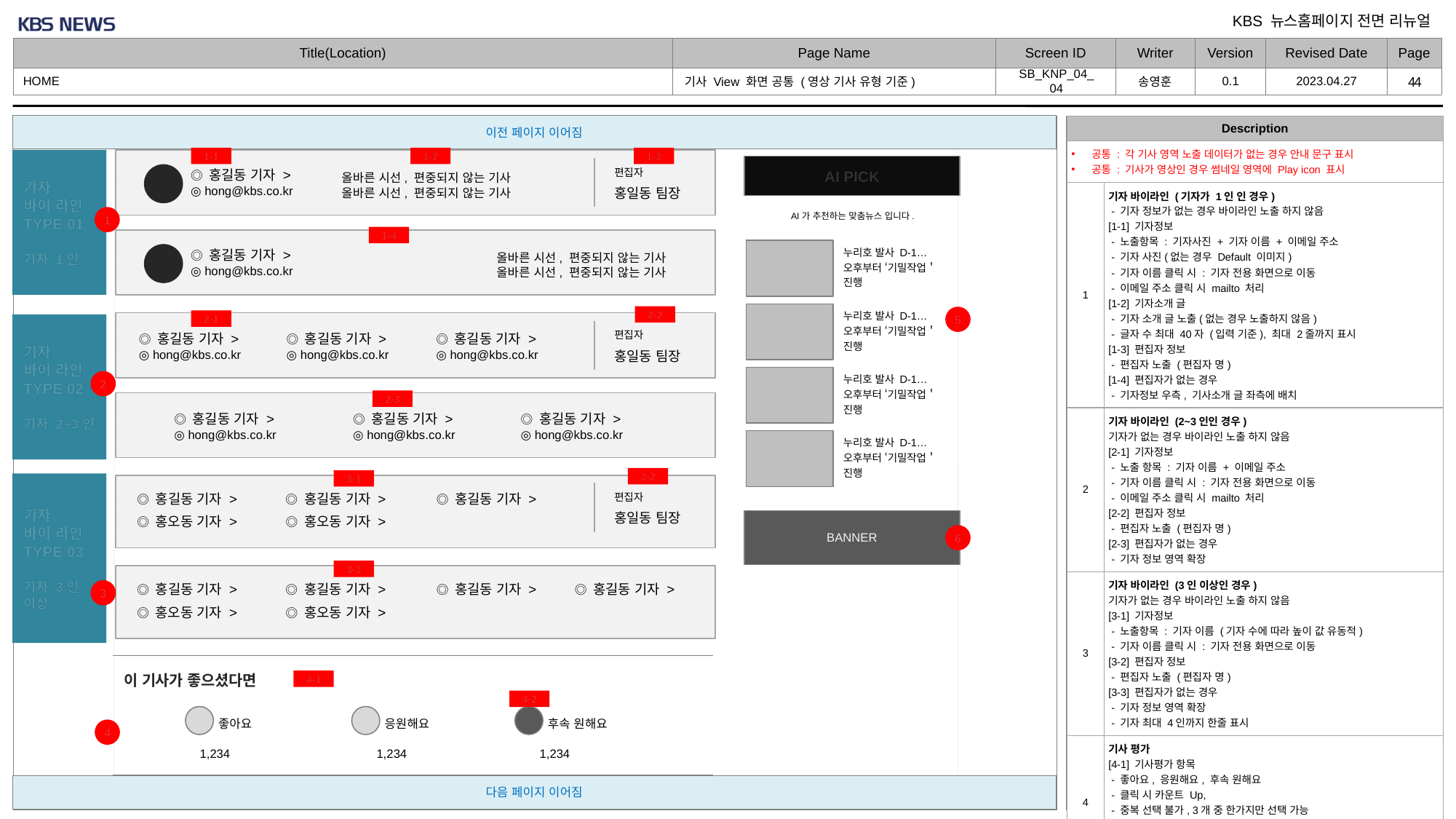

2023.04.27
0.1
HOME
SB_KNP_04_04
# 기사 View 화면 공통 (영상 기사 유형 기준)
| Description |  |
| --- | --- |
| 공통 : 각 기사 영역 노출 데이터가 없는 경우 안내 문구 표시 공통 : 기사가 영상인 경우 썸네일 영역에 Play icon 표시 |  |
| 1 | 기자 바이라인 (기자가 1인 인 경우) - 기자 정보가 없는 경우 바이라인 노출 하지 않음 [1-1] 기자정보 - 노출항목 : 기자사진 + 기자 이름 + 이메일 주소 - 기자 사진(없는 경우 Default 이미지) - 기자 이름 클릭 시 : 기자 전용 화면으로 이동 - 이메일 주소 클릭 시 mailto 처리 [1-2] 기자소개 글 - 기자 소개 글 노출(없는 경우 노출하지 않음) - 글자 수 최대 40자 (입력 기준), 최대 2줄까지 표시 [1-3] 편집자 정보 - 편집자 노출 (편집자 명) [1-4] 편집자가 없는 경우 - 기자정보 우측, 기사소개 글 좌측에 배치 |
| 2 | 기자 바이라인 (2~3인인 경우) 기자가 없는 경우 바이라인 노출 하지 않음 [2-1] 기자정보 - 노출 항목 : 기자 이름 + 이메일 주소 - 기자 이름 클릭 시 : 기자 전용 화면으로 이동 - 이메일 주소 클릭 시 mailto 처리 [2-2] 편집자 정보 - 편집자 노출 (편집자 명) [2-3] 편집자가 없는 경우 - 기자 정보 영역 확장 |
| 3 | 기자 바이라인 (3인 이상인 경우) 기자가 없는 경우 바이라인 노출 하지 않음 [3-1] 기자정보 - 노출항목 : 기자 이름 (기자 수에 따라 높이 값 유동적) - 기자 이름 클릭 시 : 기자 전용 화면으로 이동 [3-2] 편집자 정보 - 편집자 노출 (편집자 명) [3-3] 편집자가 없는 경우 - 기자 정보 영역 확장 - 기자 최대 4인까지 한줄 표시 |
| 4 | 기사 평가 [4-1] 기사평가 항목 - 좋아요, 응원해요, 후속 원해요 - 클릭 시 카운트 Up, - 중복 선택 불가, 3개 중 한가지만 선택 가능 - 평가 후 재 평가 불가, 1회만 가능 [4-2] 평가 후 상태 변경 - 평가 후 아이콘 상태 변경 됨 (별도의 알림은 제공하지 않음) |
| 5 | AI PICK - AI 추천 맞춤 뉴스 4개 노출 - 노출항목 : 이미지 + 제목 - 이미지 비율 16 : 9 - 제목 마우스 오버 시 호버(Hover)효과 - 제목 글자 수 두줄 이상인 경우 말 줄임 처리 - 클릭 시 해당 기사 View 페이지로 이동 |
| 6 | 배너 - 배너 영역 - 클릭 시 해당 화면으로 이동 |
1-1
1-2
1-3
기자
바이 라인
TYPE 01

기자 1인

AI PICK
편집자
◎ 홍길동 기자 >
◎ hong@kbs.co.kr
올바른 시선, 편중되지 않는 기사
올바른 시선, 편중되지 않는 기사

홍일동 팀장
AI가 추천하는 맞춤뉴스 입니다.
1
1-4

누리호 발사 D-1…
오후부터 ‘기밀작업＇진행

◎ 홍길동 기자 >
◎ hong@kbs.co.kr
올바른 시선, 편중되지 않는 기사
올바른 시선, 편중되지 않는 기사

누리호 발사 D-1…
오후부터 ‘기밀작업＇진행

2-2
5
2-1

기자
바이 라인
TYPE 02

기자 2~3인
편집자
◎ 홍길동 기자 >
◎ hong@kbs.co.kr
◎ 홍길동 기자 >
◎ hong@kbs.co.kr
◎ 홍길동 기자 >
◎ hong@kbs.co.kr
홍일동 팀장
누리호 발사 D-1…
오후부터 ‘기밀작업＇진행

2
2-3

◎ 홍길동 기자 >
◎ hong@kbs.co.kr
◎ 홍길동 기자 >
◎ hong@kbs.co.kr
◎ 홍길동 기자 >
◎ hong@kbs.co.kr
누리호 발사 D-1…
오후부터 ‘기밀작업＇진행

3-2
3-1
기자
바이 라인
TYPE 03

기자 3인
이상

편집자
◎ 홍길동 기자 >
◎ 홍길동 기자 >
◎ 홍길동 기자 >
홍일동 팀장
◎ 홍오동 기자 >
◎ 홍오동 기자 >
BANNER
6
3-3

◎ 홍길동 기자 >
◎ 홍길동 기자 >
◎ 홍길동 기자 >
◎ 홍길동 기자 >
3
◎ 홍오동 기자 >
◎ 홍오동 기자 >
이 기사가 좋으셨다면
4-1
4-2

좋아요
응원해요
후속 원해요
4
1,234
1,234
1,234